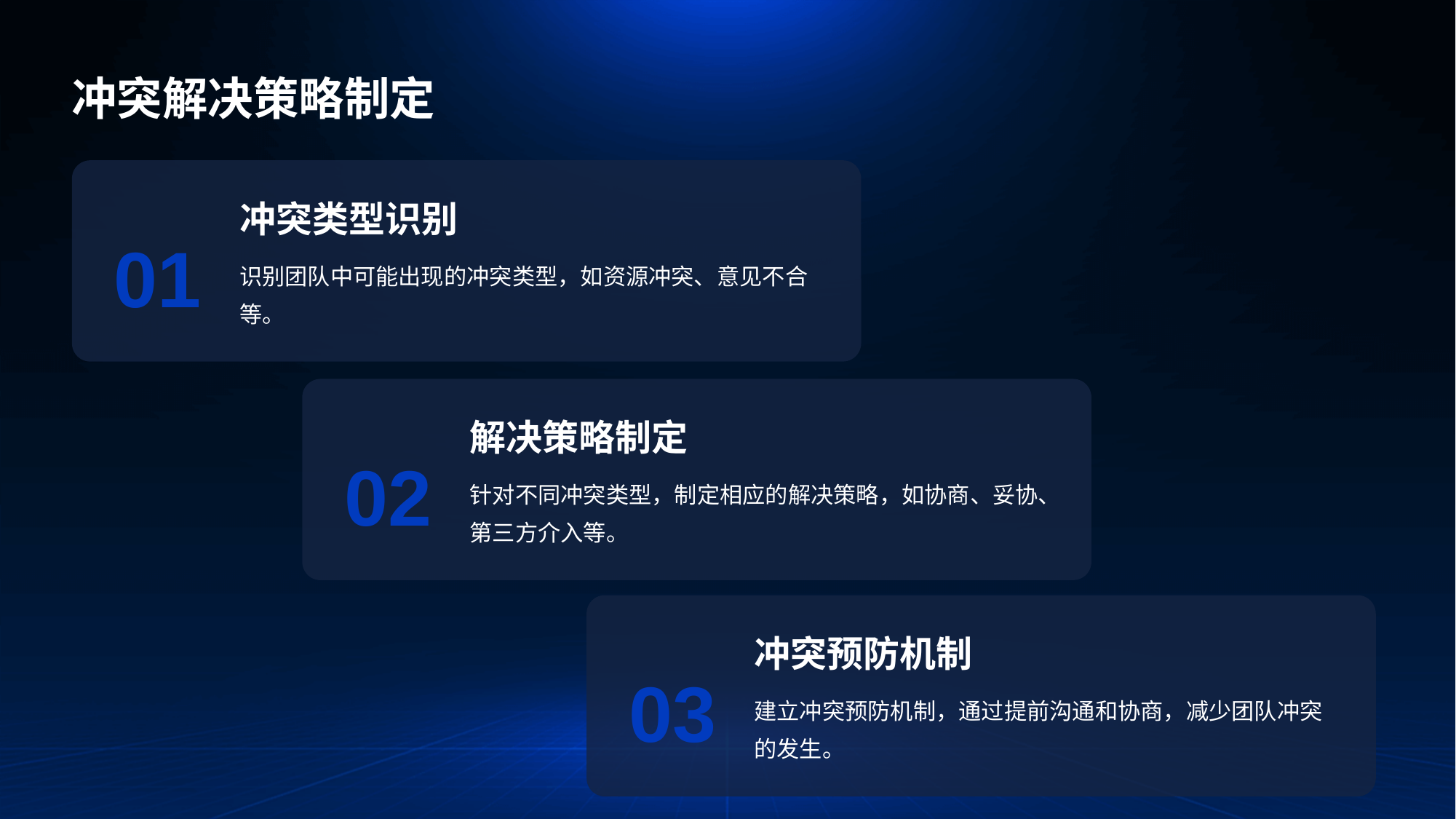

冲突解决策略制定

冲突类型识别
01
识别团队中可能出现的冲突类型，如资源冲突、意见不合等。

解决策略制定
02
针对不同冲突类型，制定相应的解决策略，如协商、妥协、第三方介入等。

冲突预防机制
03
建立冲突预防机制，通过提前沟通和协商，减少团队冲突的发生。